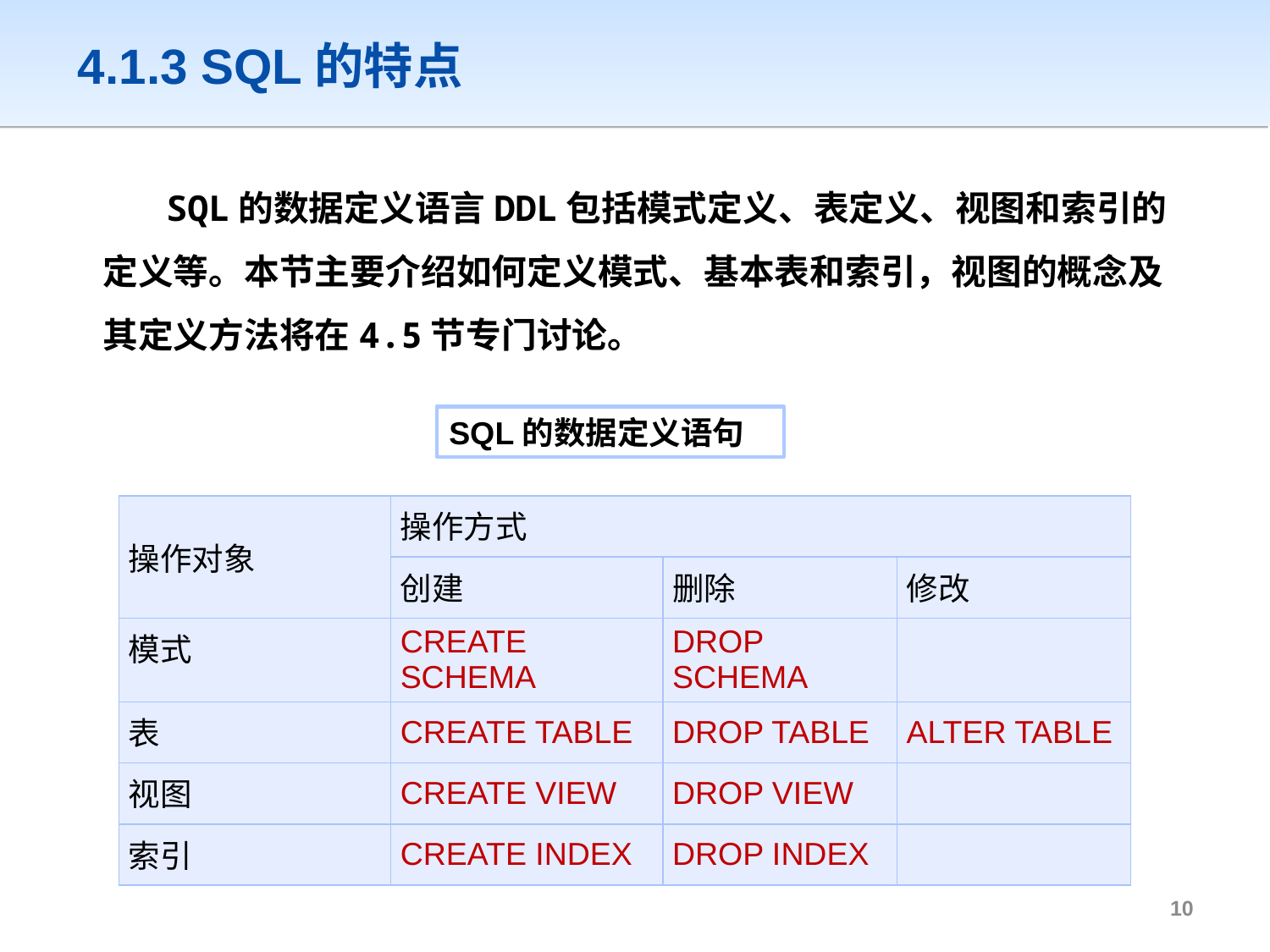

# 4.1.3 SQL的特点
	   SQL的数据定义语言DDL包括模式定义、表定义、视图和索引的定义等。本节主要介绍如何定义模式、基本表和索引，视图的概念及其定义方法将在4.5节专门讨论。
SQL的数据定义语句
| 操作对象 | 操作方式 |  |  |
| --- | --- | --- | --- |
|  | 创建 | 删除 | 修改 |
| 模式 | CREATE SCHEMA | DROP SCHEMA |  |
| 表 | CREATE TABLE | DROP TABLE | ALTER TABLE |
| 视图 | CREATE VIEW | DROP VIEW |  |
| 索引 | CREATE INDEX | DROP INDEX |  |
10